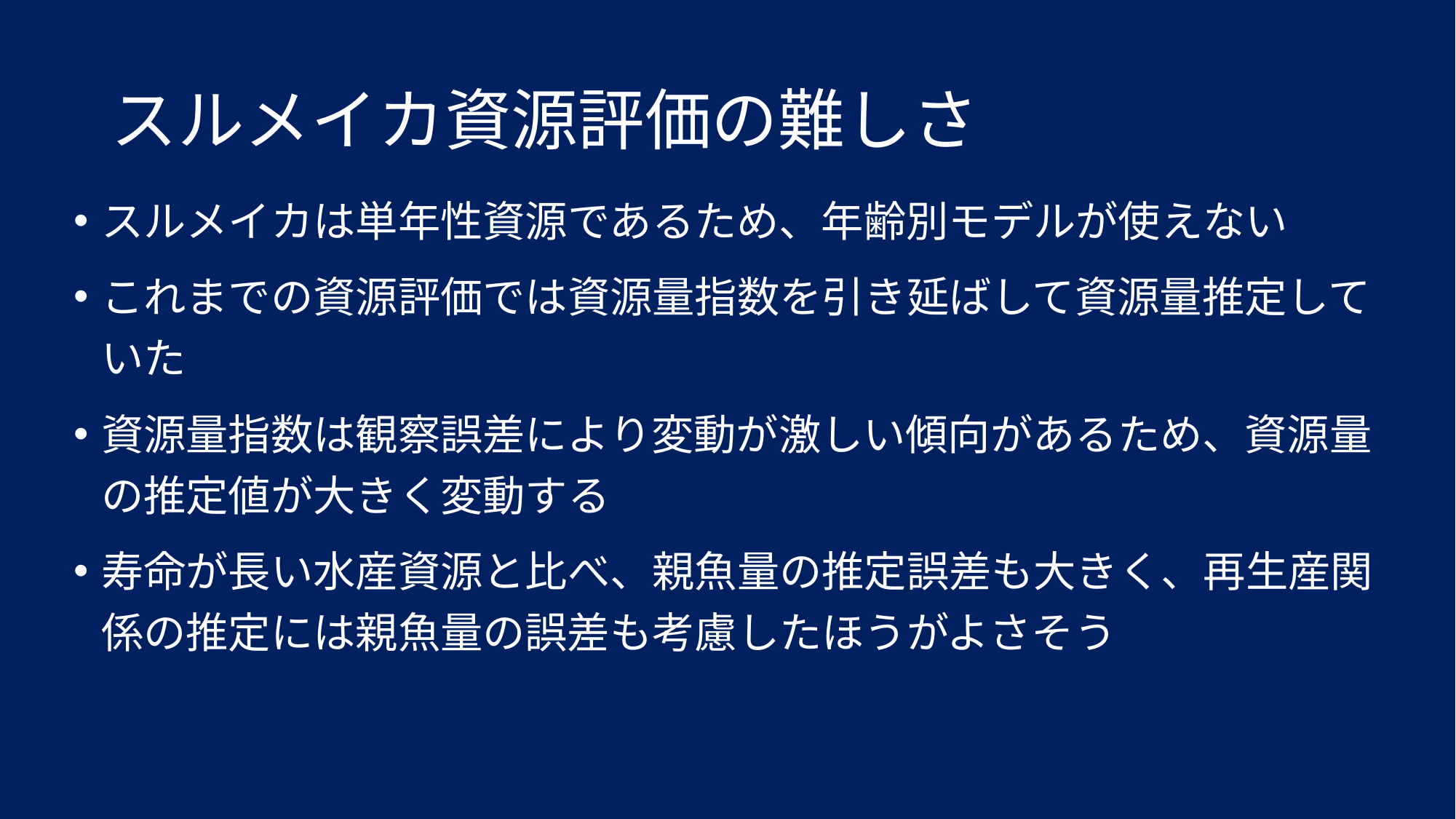

# スルメイカ資源評価の難しさ
スルメイカは単年性資源であるため、年齢別モデルが使えない
これまでの資源評価では資源量指数を引き延ばして資源量推定していた
資源量指数は観察誤差により変動が激しい傾向があるため、資源量の推定値が大きく変動する
寿命が長い水産資源と比べ、親魚量の推定誤差も大きく、再生産関係の推定には親魚量の誤差も考慮したほうがよさそう